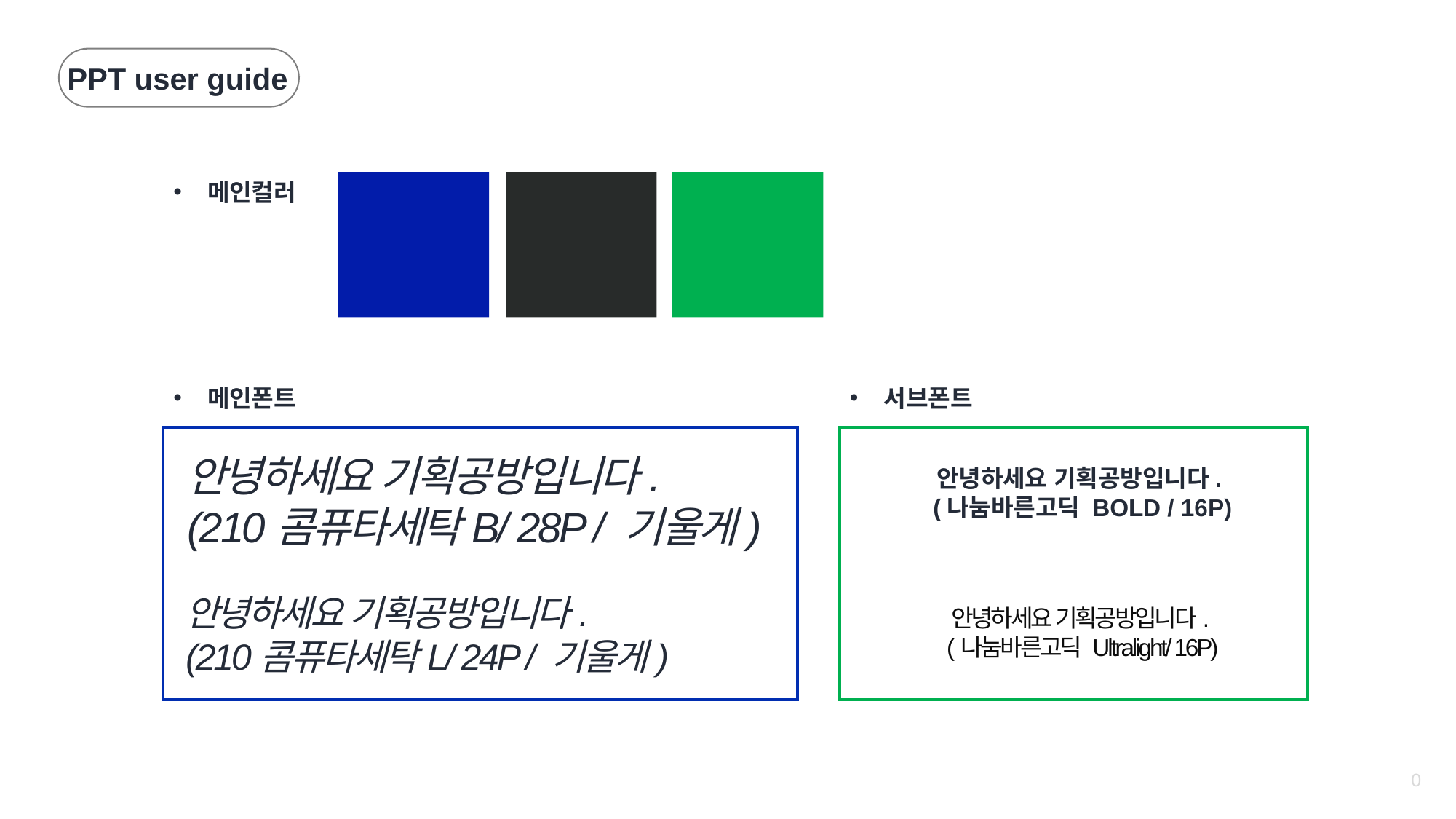

PPT user guide
메인컬러

메인폰트
서브폰트

안녕하세요 기획공방입니다.
(210콤퓨타세탁B/ 28P / 기울게)
안녕하세요 기획공방입니다.
(나눔바른고딕 BOLD / 16P)
안녕하세요 기획공방입니다.
(210콤퓨타세탁L/ 24P / 기울게)
안녕하세요 기획공방입니다.
(나눔바른고딕 Ultralight/ 16P)
0